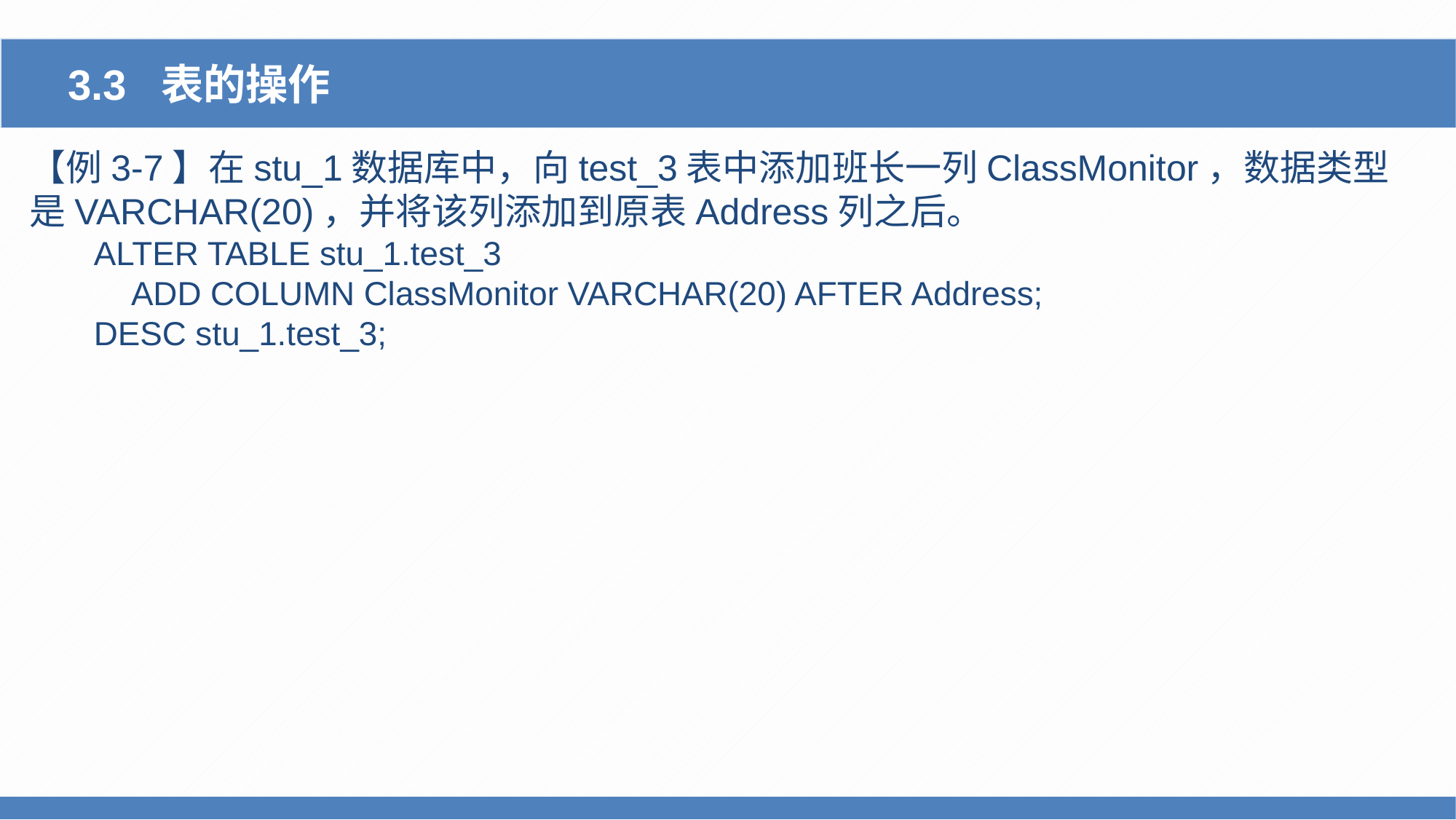

3.3  表的操作
【例3-7】在stu_1数据库中，向test_3表中添加班长一列ClassMonitor，数据类型是VARCHAR(20)，并将该列添加到原表Address列之后。
ALTER TABLE stu_1.test_3
    ADD COLUMN ClassMonitor VARCHAR(20) AFTER Address;
DESC stu_1.test_3;